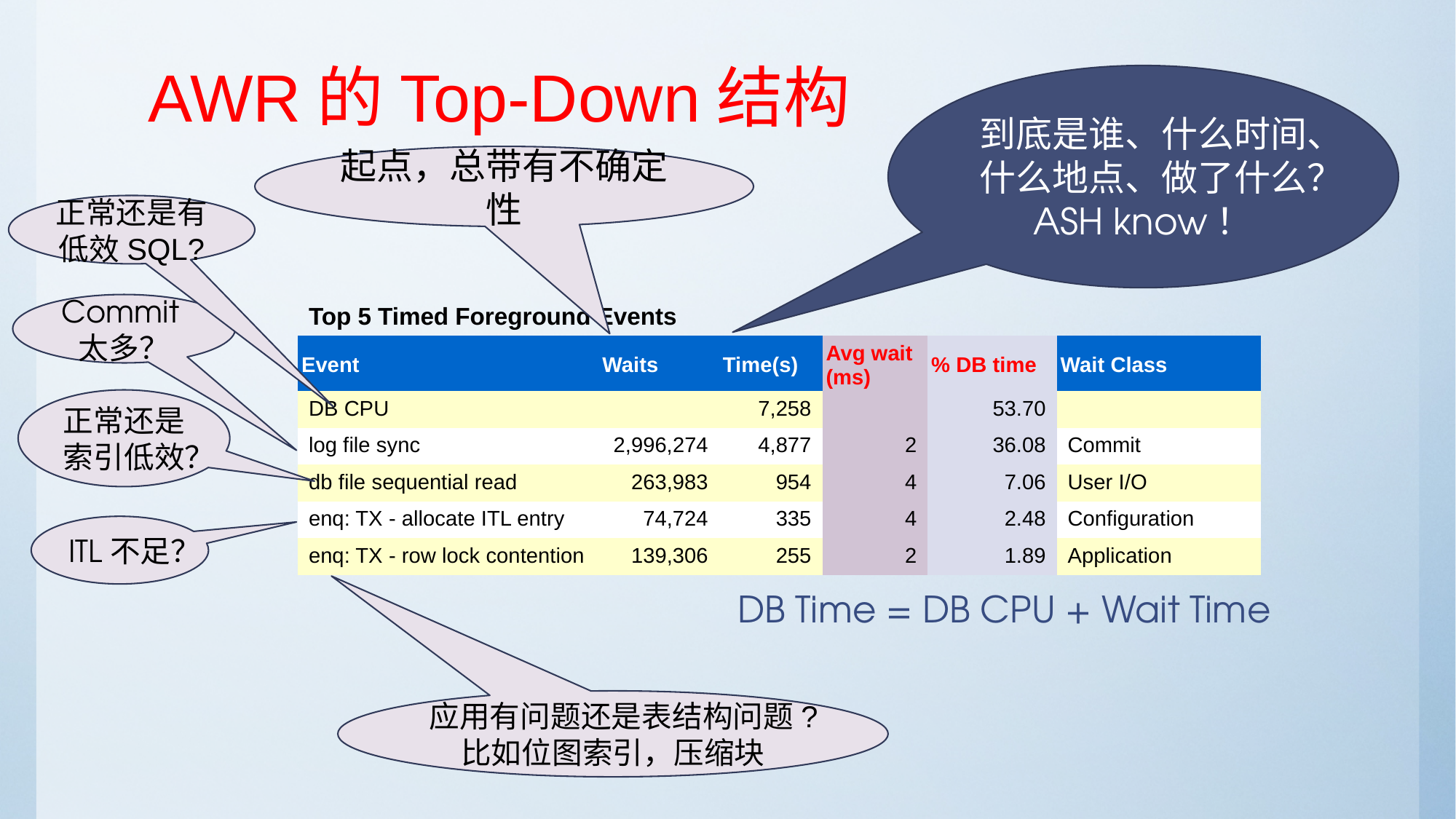

# AWR的Top-Down结构
到底是谁、什么时间、什么地点、做了什么？
ASH know！
起点，总带有不确定性
正常还是有低效SQL?
Commit太多？
Top 5 Timed Foreground Events
| Event | Waits | Time(s) | Avg wait (ms) | % DB time | Wait Class |
| --- | --- | --- | --- | --- | --- |
| DB CPU |  | 7,258 |  | 53.70 |  |
| log file sync | 2,996,274 | 4,877 | 2 | 36.08 | Commit |
| db file sequential read | 263,983 | 954 | 4 | 7.06 | User I/O |
| enq: TX - allocate ITL entry | 74,724 | 335 | 4 | 2.48 | Configuration |
| enq: TX - row lock contention | 139,306 | 255 | 2 | 1.89 | Application |
正常还是索引低效？
ITL不足？
DB Time = DB CPU + Wait Time
应用有问题还是表结构问题?比如位图索引，压缩块